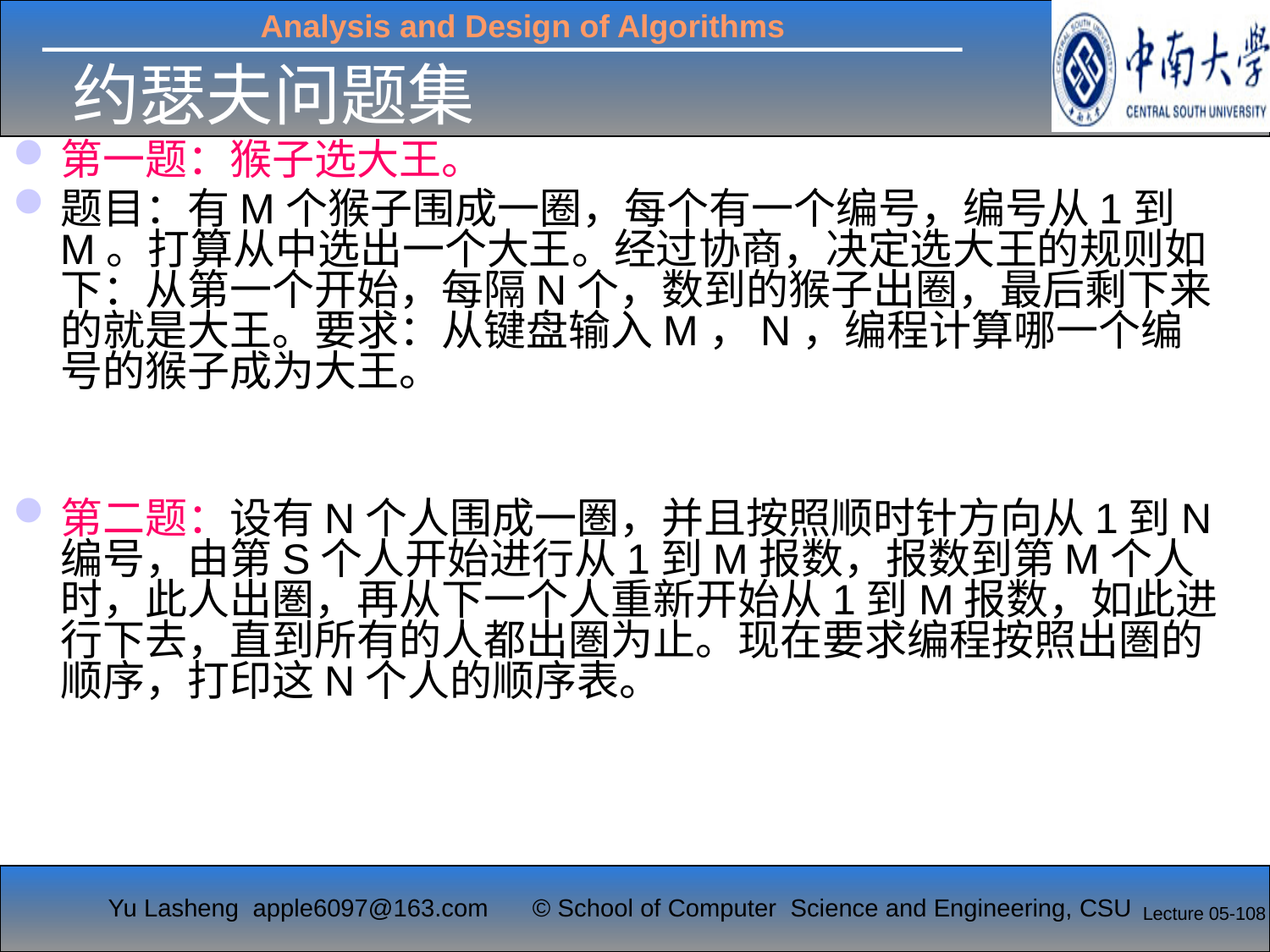

# 约瑟夫问题集
第一题：猴子选大王。
题目：有M个猴子围成一圈，每个有一个编号，编号从1到M。打算从中选出一个大王。经过协商，决定选大王的规则如下：从第一个开始，每隔N个，数到的猴子出圈，最后剩下来的就是大王。要求：从键盘输入M，N，编程计算哪一个编号的猴子成为大王。

第二题：设有N个人围成一圏，并且按照顺时针方向从1到N编号，由第S个人开始进行从1到M报数，报数到第M个人时，此人出圏，再从下一个人重新开始从1到M报数，如此进行下去，直到所有的人都出圏为止。现在要求编程按照出圏的顺序，打印这N个人的顺序表。

Lecture 05-108